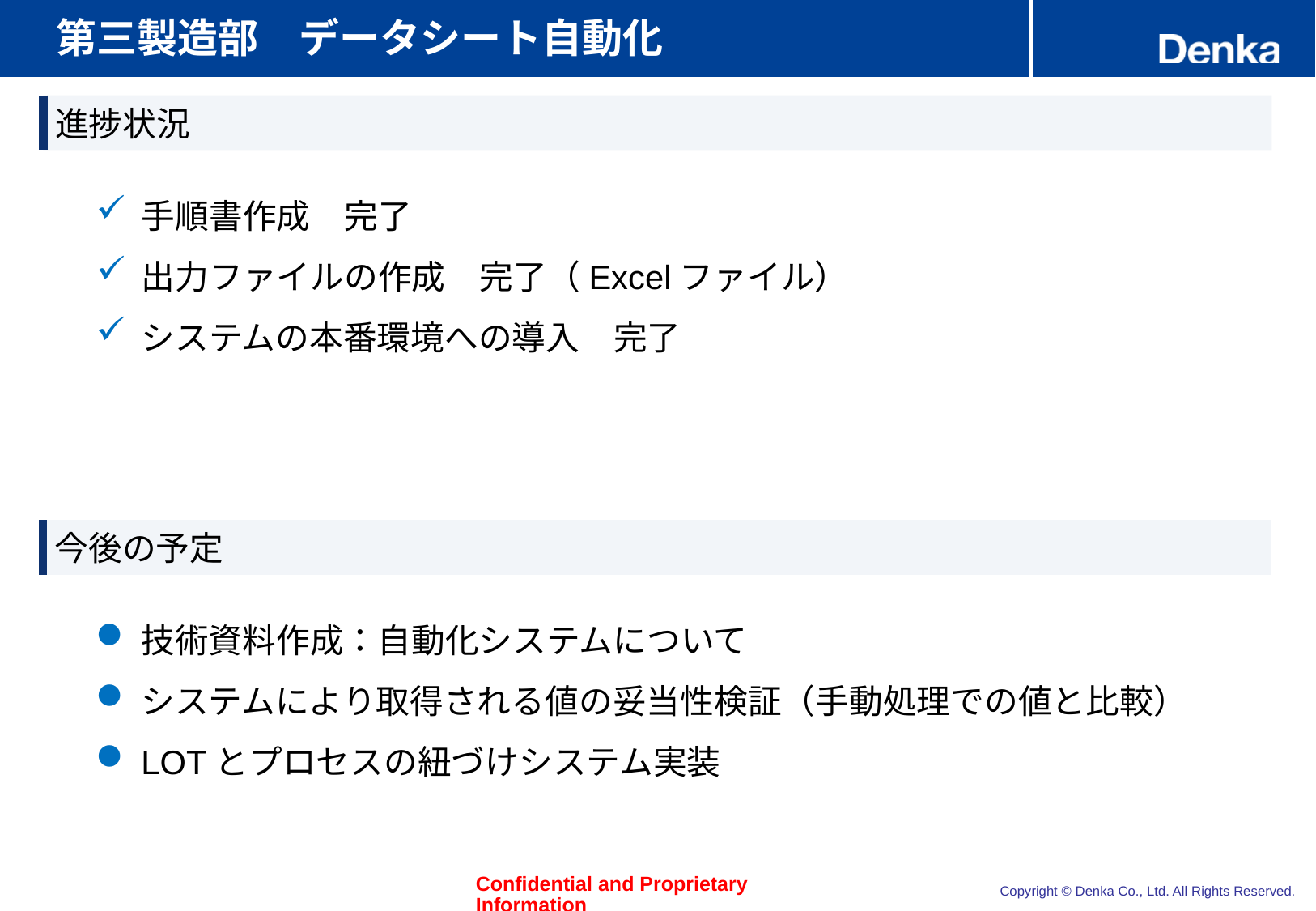

# 第三製造部　データシート自動化
進捗状況

手順書作成　完了
出力ファイルの作成　完了（Excelファイル）
システムの本番環境への導入　完了
今後の予定

技術資料作成：自動化システムについて
システムにより取得される値の妥当性検証（手動処理での値と比較）
LOTとプロセスの紐づけシステム実装